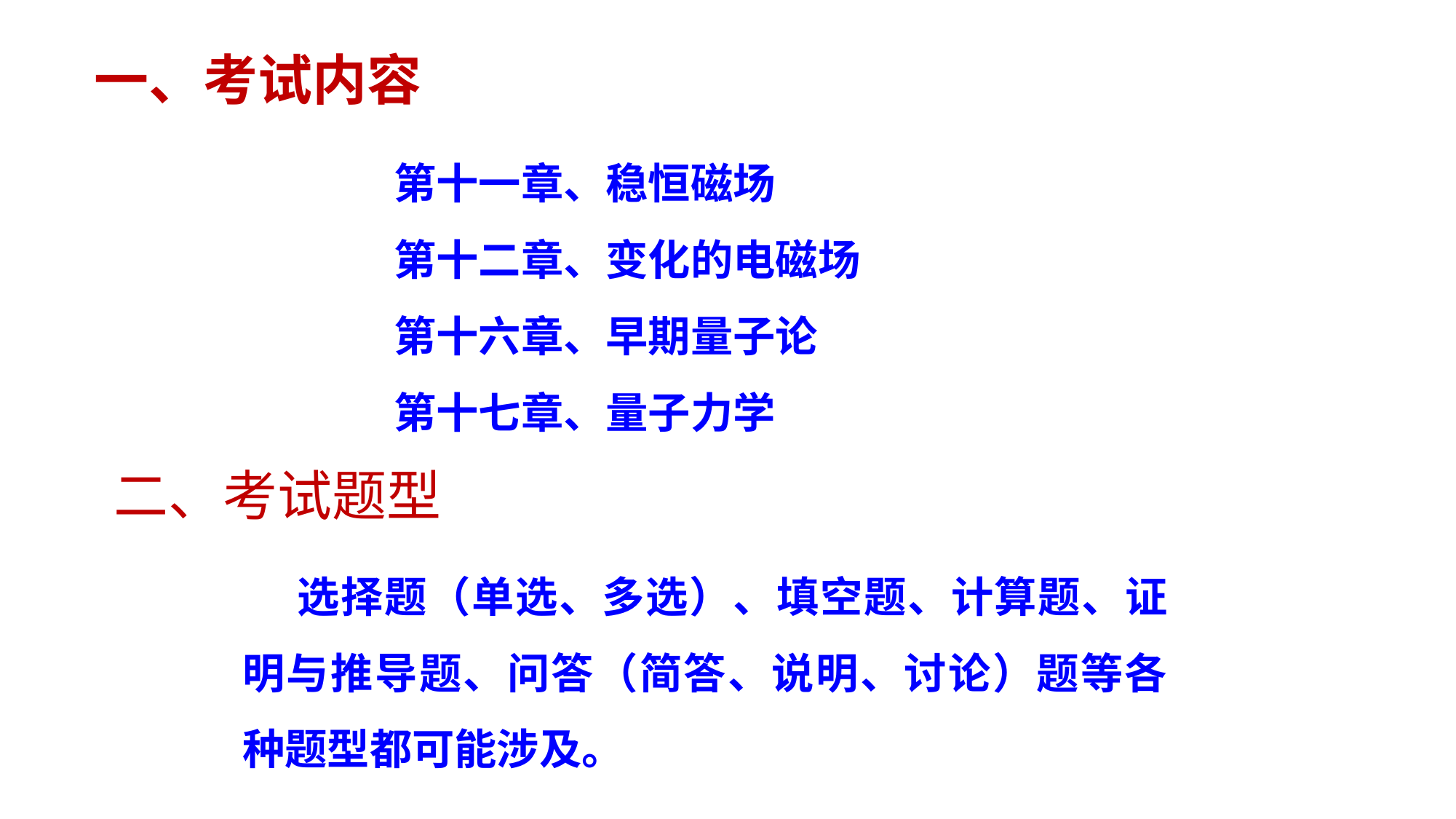

一、考试内容
第十一章、稳恒磁场
第十二章、变化的电磁场
第十六章、早期量子论
第十七章、量子力学
二、考试题型
    选择题（单选、多选）、填空题、计算题、证明与推导题、问答（简答、说明、讨论）题等各种题型都可能涉及。